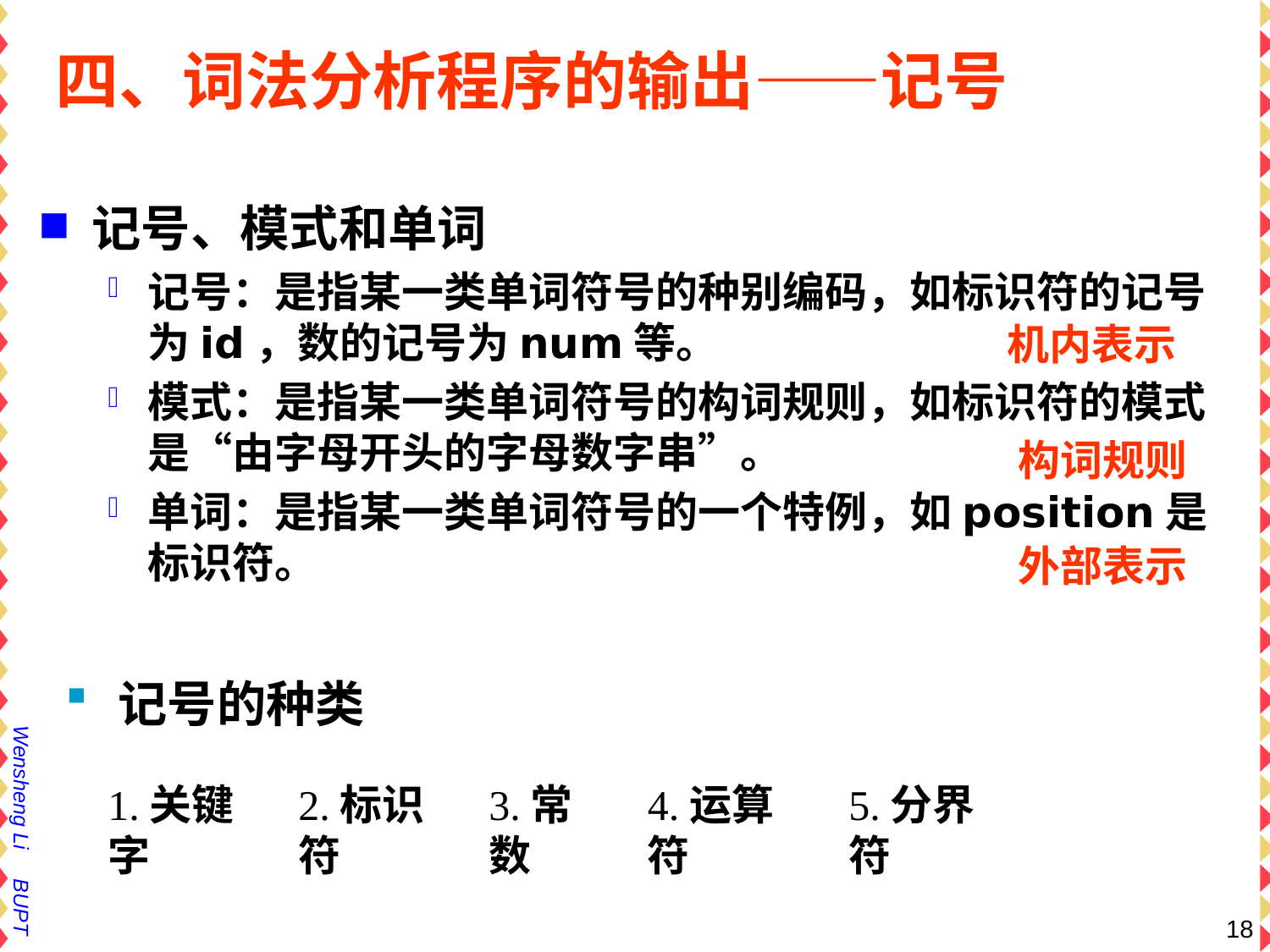

# 四、词法分析程序的输出——记号
记号、模式和单词
记号：是指某一类单词符号的种别编码，如标识符的记号为id，数的记号为num等。
模式：是指某一类单词符号的构词规则，如标识符的模式是“由字母开头的字母数字串”。
单词：是指某一类单词符号的一个特例，如position是标识符。
机内表示
构词规则
外部表示
 记号的种类
1.关键字
2.标识符
3.常数
4.运算符
5.分界符
18